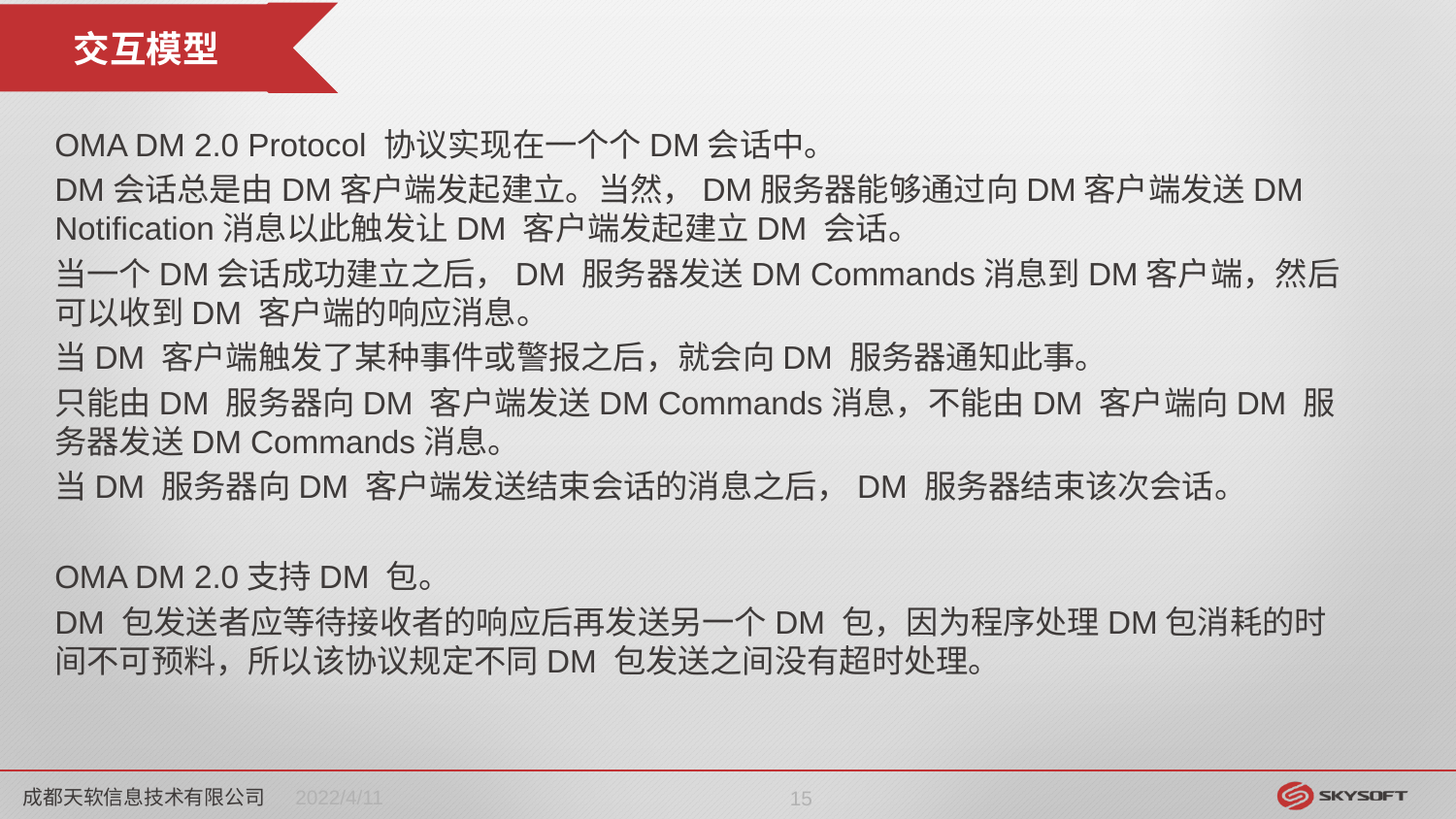

交互模型

OMA DM 2.0 Protocol 协议实现在一个个DM会话中。
DM会话总是由DM客户端发起建立。当然，DM服务器能够通过向DM客户端发送DM Notification消息以此触发让DM 客户端发起建立DM 会话。
当一个DM会话成功建立之后，DM 服务器发送DM Commands消息到DM客户端，然后可以收到DM 客户端的响应消息。
当DM 客户端触发了某种事件或警报之后，就会向DM 服务器通知此事。
只能由DM 服务器向DM 客户端发送DM Commands消息，不能由DM 客户端向DM 服务器发送DM Commands消息。
当DM 服务器向DM 客户端发送结束会话的消息之后，DM 服务器结束该次会话。

OMA DM 2.0支持DM 包。
DM 包发送者应等待接收者的响应后再发送另一个DM 包，因为程序处理DM包消耗的时间不可预料，所以该协议规定不同DM 包发送之间没有超时处理。
成都天软信息技术有限公司
2022/4/11
15